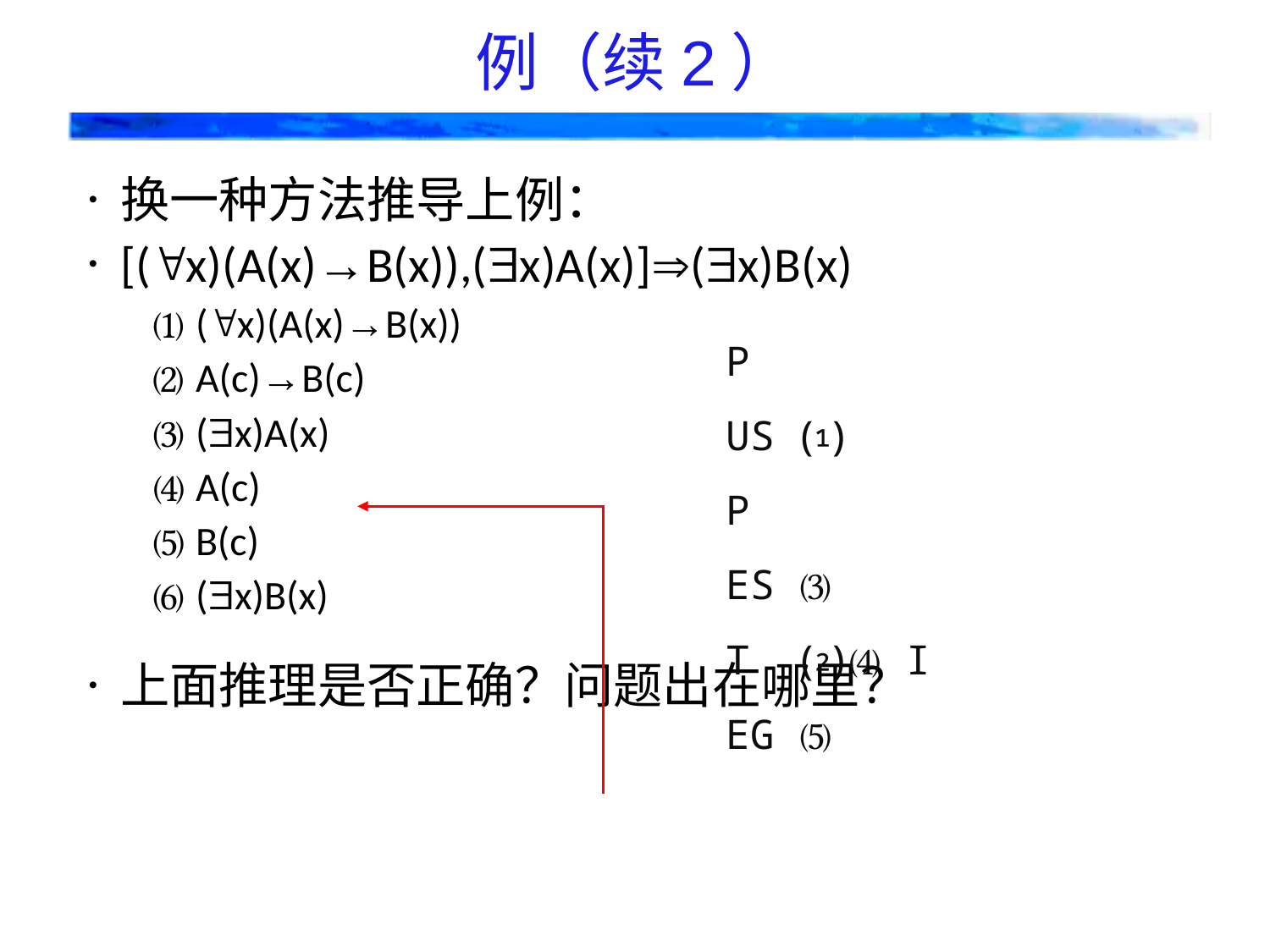

# 例（续2）
换一种方法推导上例：
[(∀x)(A(x)→B(x)),(∃x)A(x)]⇒(∃x)B(x)
⑴ (∀x)(A(x)→B(x))
⑵ A(c)→B(c)
⑶ (∃x)A(x)
⑷ A(c)
⑸ B(c)
⑹ (∃x)B(x)
上面推理是否正确？问题出在哪里？
P
US ⑴
P
ES ⑶
T  ⑵⑷ I
EG ⑸